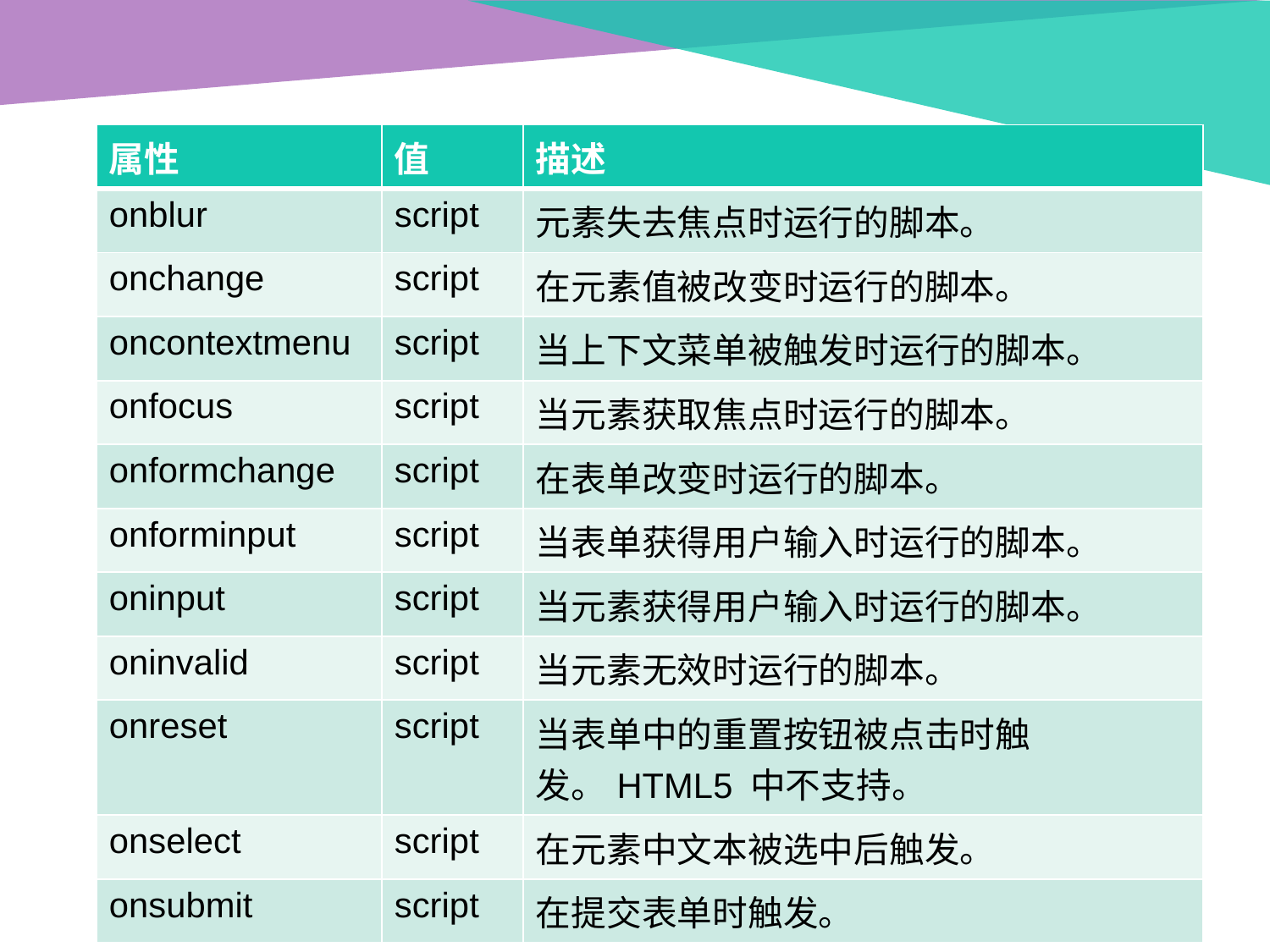

| 属性 | 值 | 描述 |
| --- | --- | --- |
| onblur | script | 元素失去焦点时运行的脚本。 |
| onchange | script | 在元素值被改变时运行的脚本。 |
| oncontextmenu | script | 当上下文菜单被触发时运行的脚本。 |
| onfocus | script | 当元素获取焦点时运行的脚本。 |
| onformchange | script | 在表单改变时运行的脚本。 |
| onforminput | script | 当表单获得用户输入时运行的脚本。 |
| oninput | script | 当元素获得用户输入时运行的脚本。 |
| oninvalid | script | 当元素无效时运行的脚本。 |
| onreset | script | 当表单中的重置按钮被点击时触发。HTML5 中不支持。 |
| onselect | script | 在元素中文本被选中后触发。 |
| onsubmit | script | 在提交表单时触发。 |